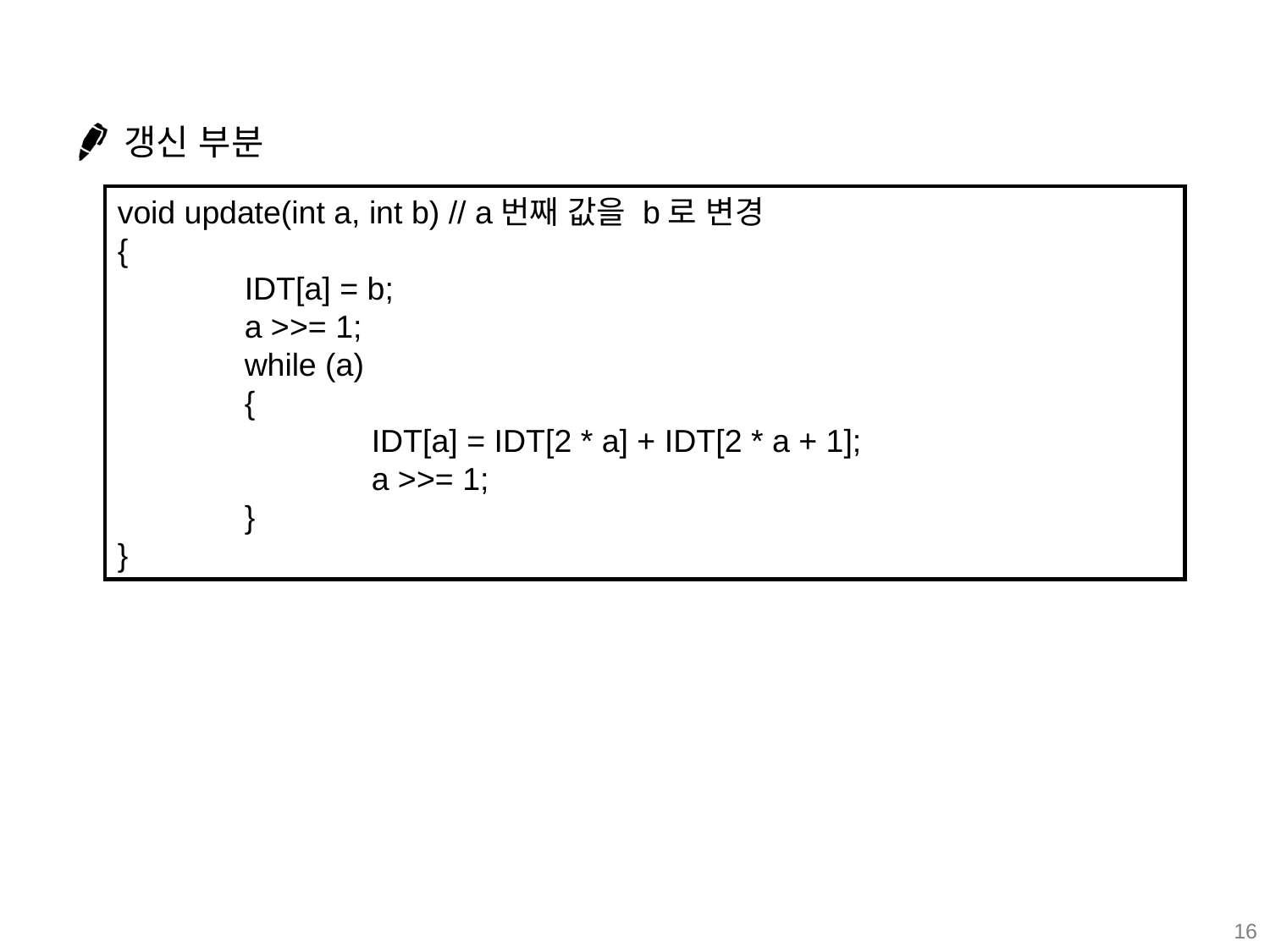

갱신 부분
void update(int a, int b) // a번째 값을 b로 변경
{
	IDT[a] = b;
	a >>= 1;
	while (a)
	{
		IDT[a] = IDT[2 * a] + IDT[2 * a + 1];
		a >>= 1;
	}
}
16